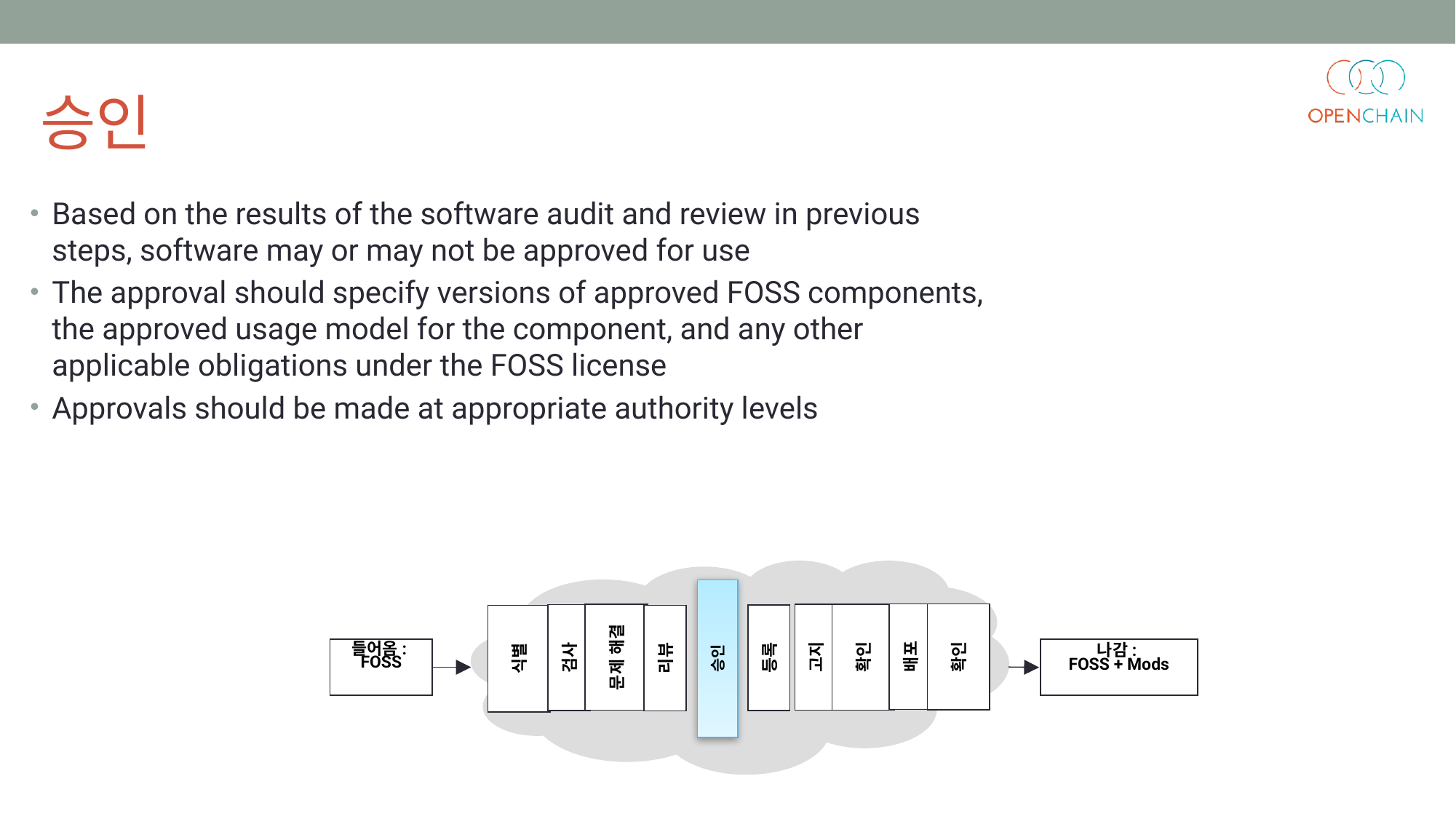

승인
Based on the results of the software audit and review in previous steps, software may or may not be approved for use
The approval should specify versions of approved FOSS components, the approved usage model for the component, and any other applicable obligations under the FOSS license
Approvals should be made at appropriate authority levels

확인
문제 해결
확인
식별
배포
고지
검사
등록
리뷰
승인
들어옴:
FOSS
나감:
FOSS + Mods